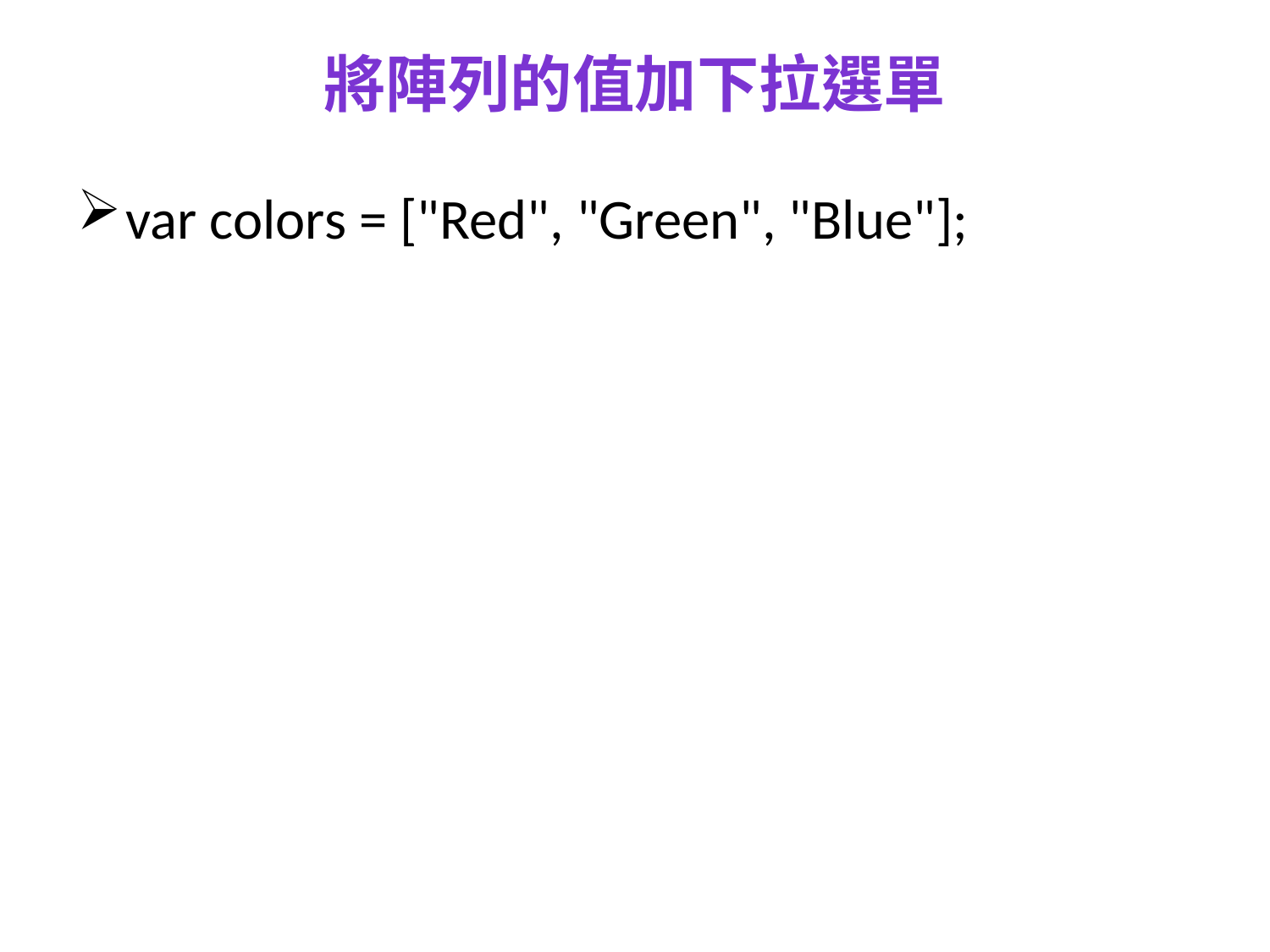

# 將陣列的值加下拉選單
var colors = ["Red", "Green", "Blue"];